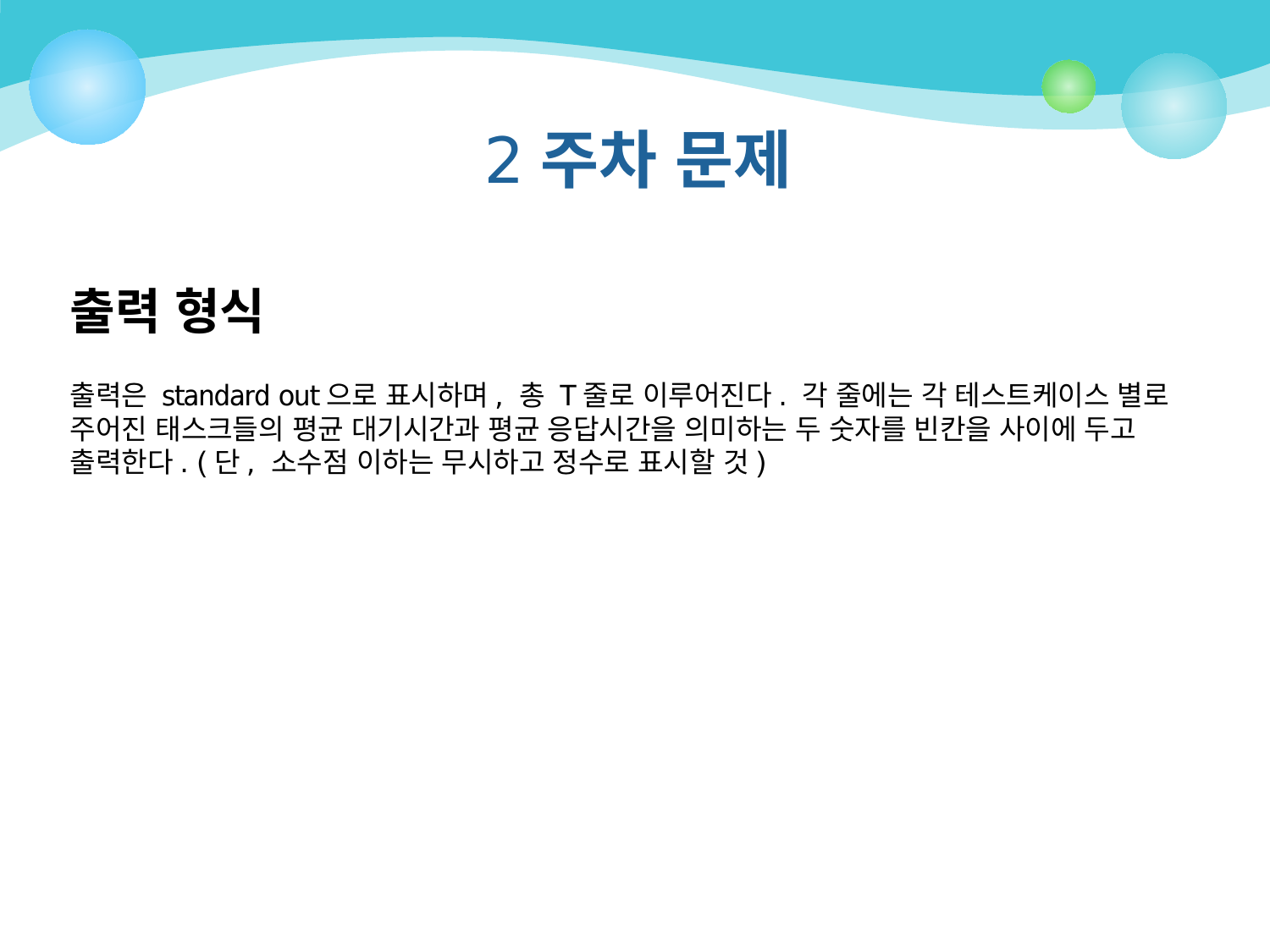

# 2주차 문제
출력 형식

출력은 standard out으로 표시하며, 총 T줄로 이루어진다. 각 줄에는 각 테스트케이스 별로 주어진 태스크들의 평균 대기시간과 평균 응답시간을 의미하는 두 숫자를 빈칸을 사이에 두고 출력한다. (단, 소수점 이하는 무시하고 정수로 표시할 것)